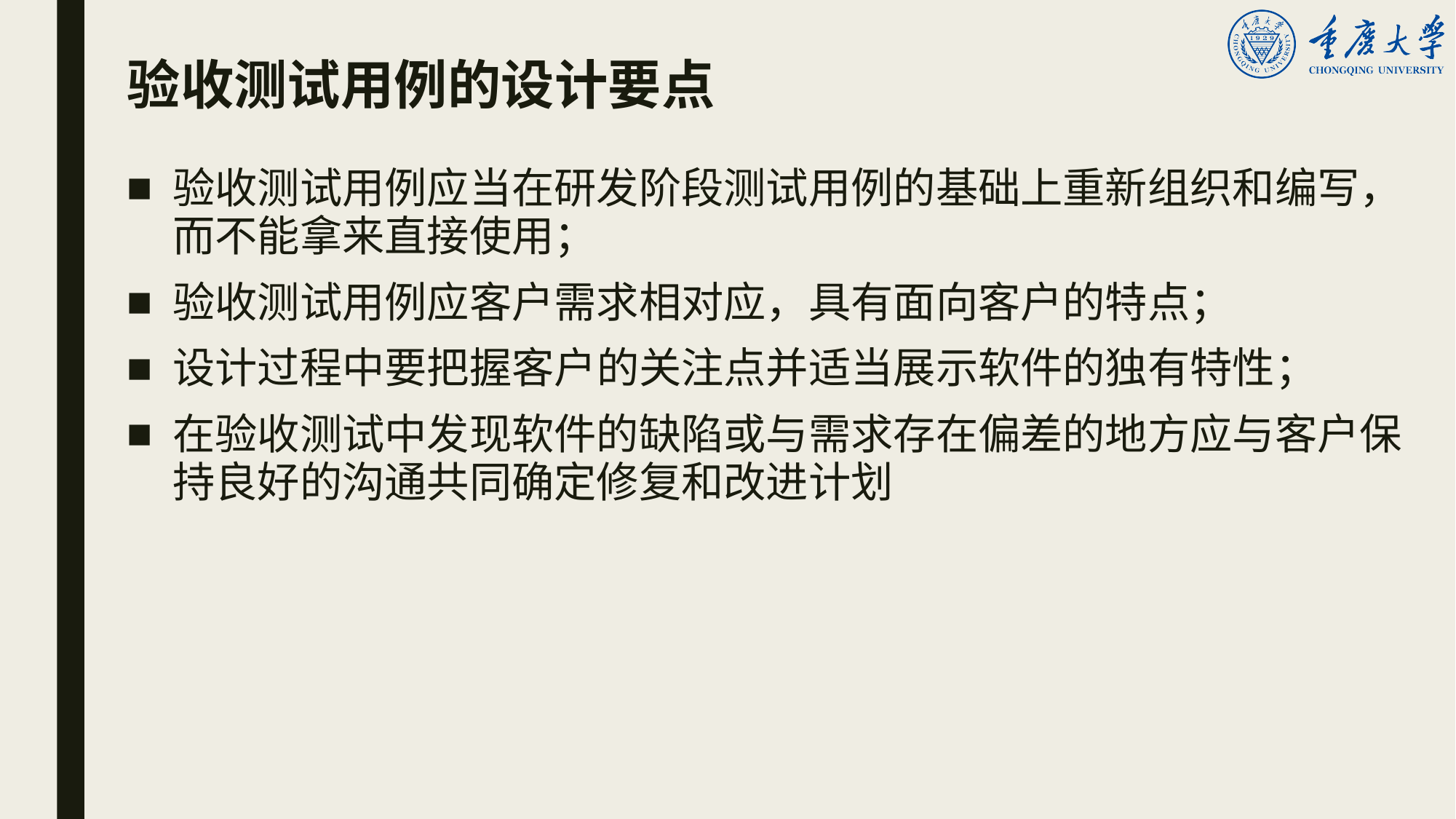

# 验收测试用例的设计要点
验收测试用例应当在研发阶段测试用例的基础上重新组织和编写，而不能拿来直接使用；
验收测试用例应客户需求相对应，具有面向客户的特点；
设计过程中要把握客户的关注点并适当展示软件的独有特性；
在验收测试中发现软件的缺陷或与需求存在偏差的地方应与客户保持良好的沟通共同确定修复和改进计划